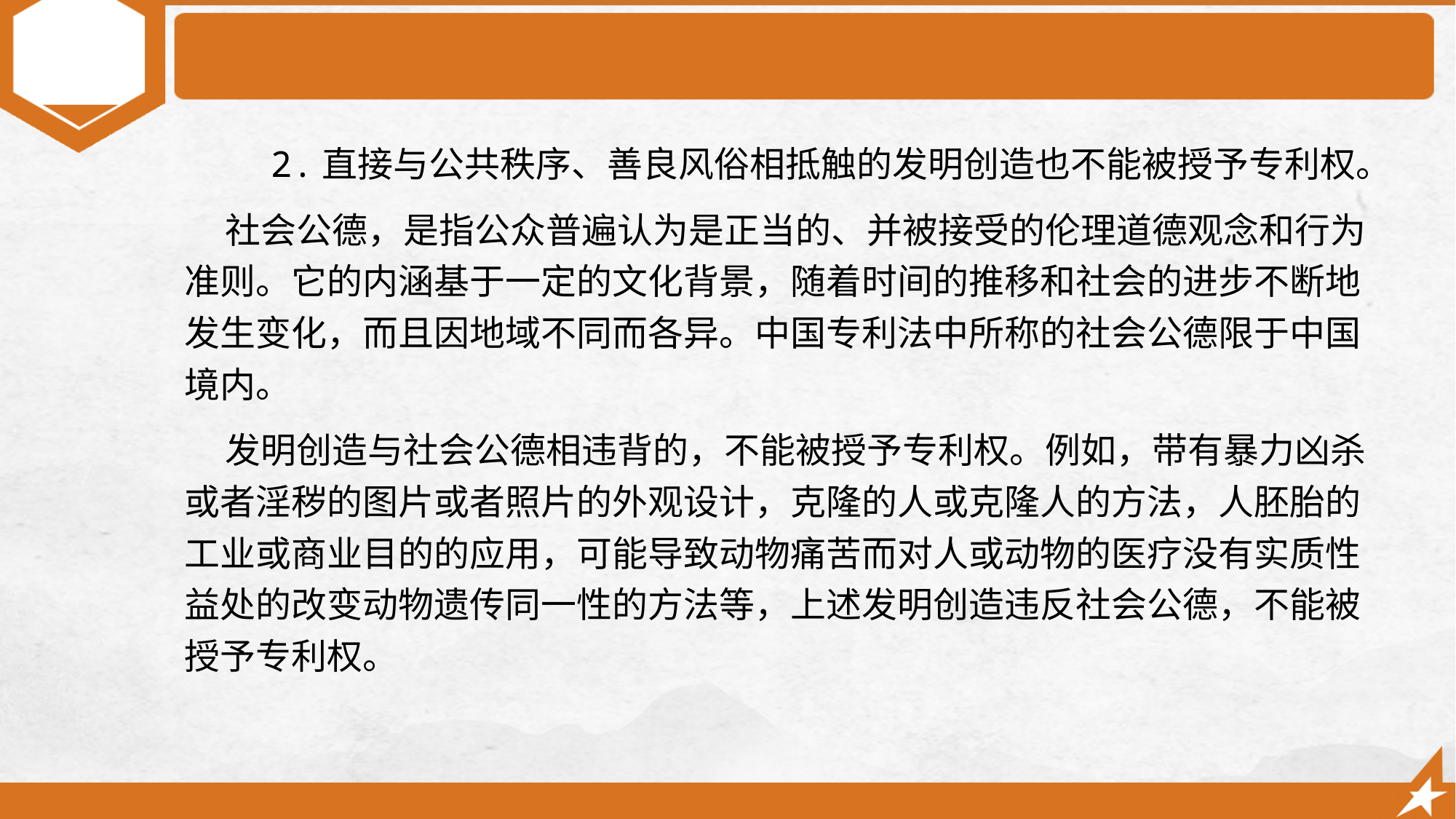

2.直接与公共秩序、善良风俗相抵触的发明创造也不能被授予专利权。
    社会公德，是指公众普遍认为是正当的、并被接受的伦理道德观念和行为准则。它的内涵基于一定的文化背景，随着时间的推移和社会的进步不断地发生变化，而且因地域不同而各异。中国专利法中所称的社会公德限于中国境内。
    发明创造与社会公德相违背的，不能被授予专利权。例如，带有暴力凶杀或者淫秽的图片或者照片的外观设计，克隆的人或克隆人的方法，人胚胎的工业或商业目的的应用，可能导致动物痛苦而对人或动物的医疗没有实质性益处的改变动物遗传同一性的方法等，上述发明创造违反社会公德，不能被授予专利权。